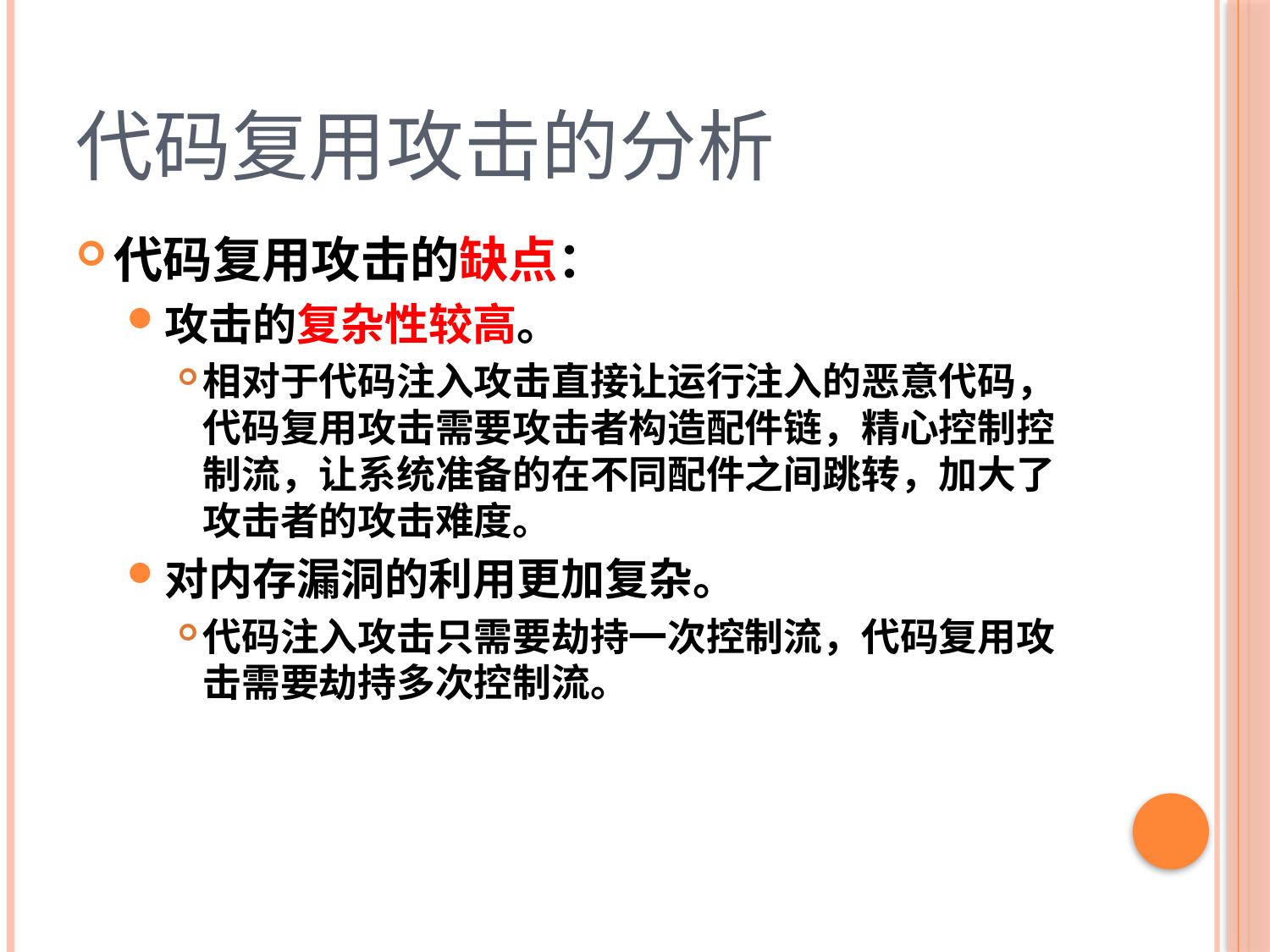

# 代码复用攻击的分析
代码复用攻击的缺点：
攻击的复杂性较高。
相对于代码注入攻击直接让运行注入的恶意代码，代码复用攻击需要攻击者构造配件链，精心控制控制流，让系统准备的在不同配件之间跳转，加大了攻击者的攻击难度。
对内存漏洞的利用更加复杂。
代码注入攻击只需要劫持一次控制流，代码复用攻击需要劫持多次控制流。